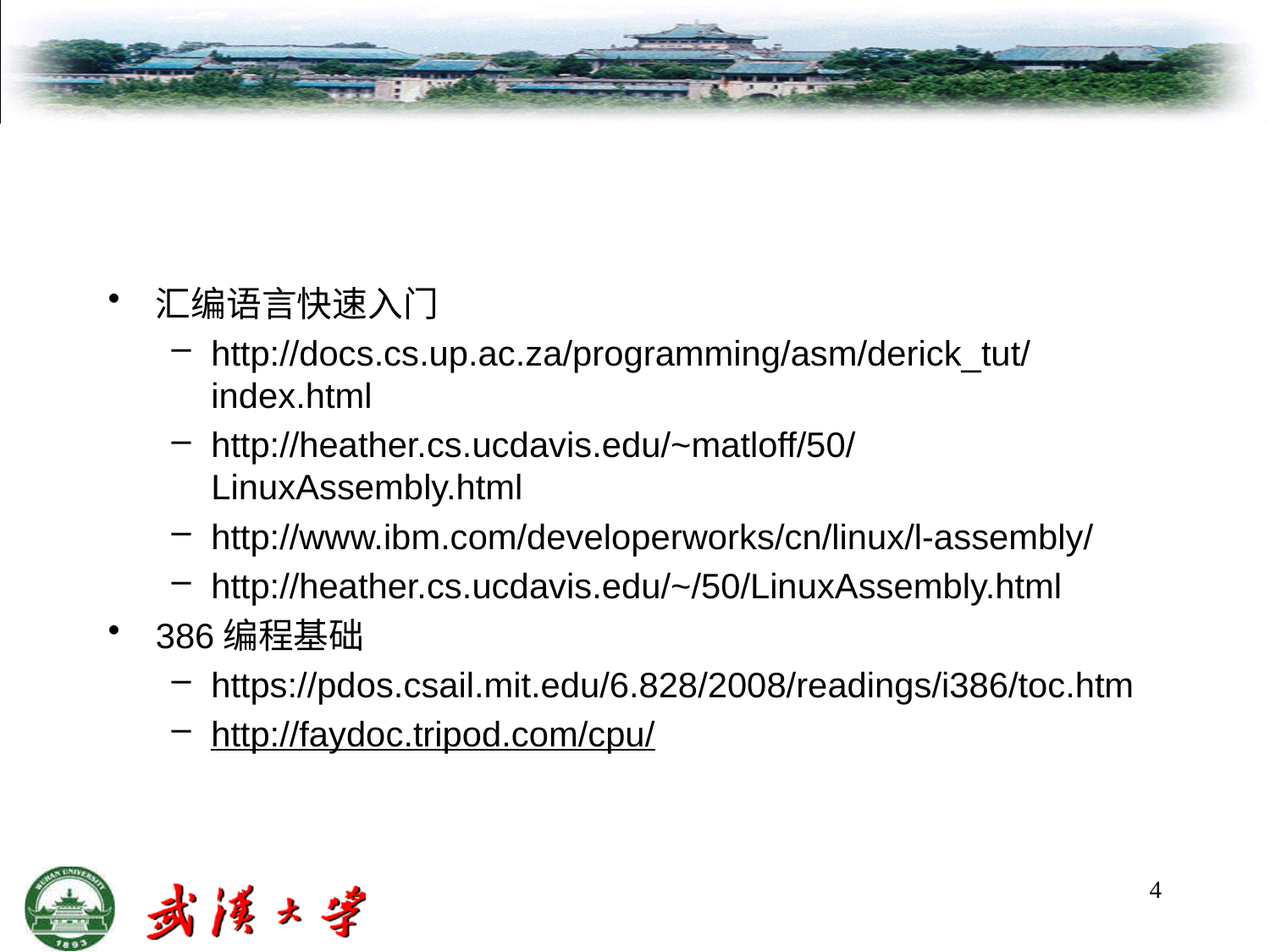

#
汇编语言快速入门
http://docs.cs.up.ac.za/programming/asm/derick_tut/index.html
http://heather.cs.ucdavis.edu/~matloff/50/LinuxAssembly.html
http://www.ibm.com/developerworks/cn/linux/l-assembly/
http://heather.cs.ucdavis.edu/~/50/LinuxAssembly.html
386编程基础
https://pdos.csail.mit.edu/6.828/2008/readings/i386/toc.htm
http://faydoc.tripod.com/cpu/

4